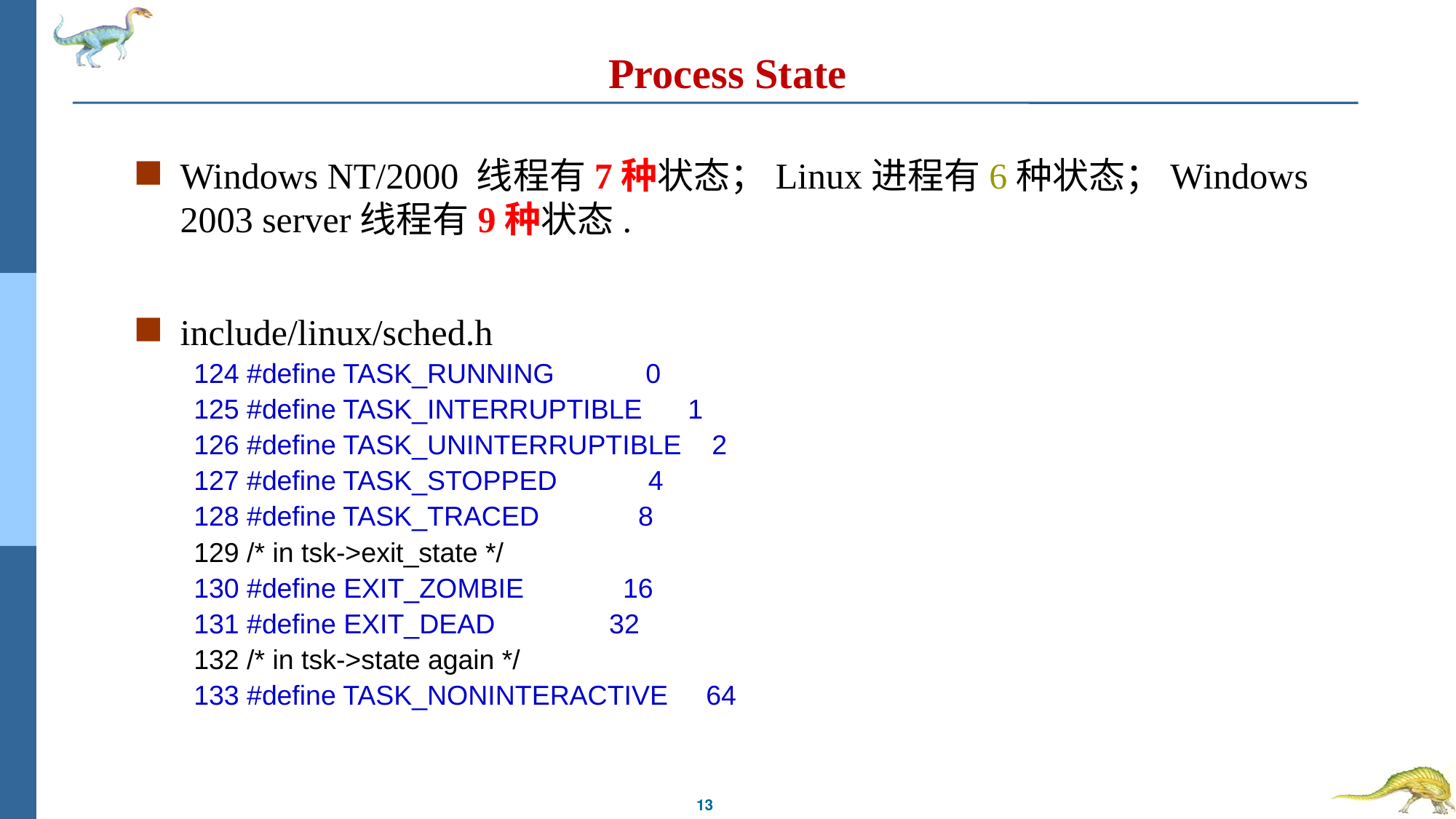

# Process State
Windows NT/2000 线程有7种状态；Linux进程有6种状态；Windows 2003 server线程有9种状态.

include/linux/sched.h
124 #define TASK_RUNNING            0
125 #define TASK_INTERRUPTIBLE      1
126 #define TASK_UNINTERRUPTIBLE    2
127 #define TASK_STOPPED            4
128 #define TASK_TRACED             8
129 /* in tsk->exit_state */
130 #define EXIT_ZOMBIE             16
131 #define EXIT_DEAD               32
132 /* in tsk->state again */
133 #define TASK_NONINTERACTIVE     64